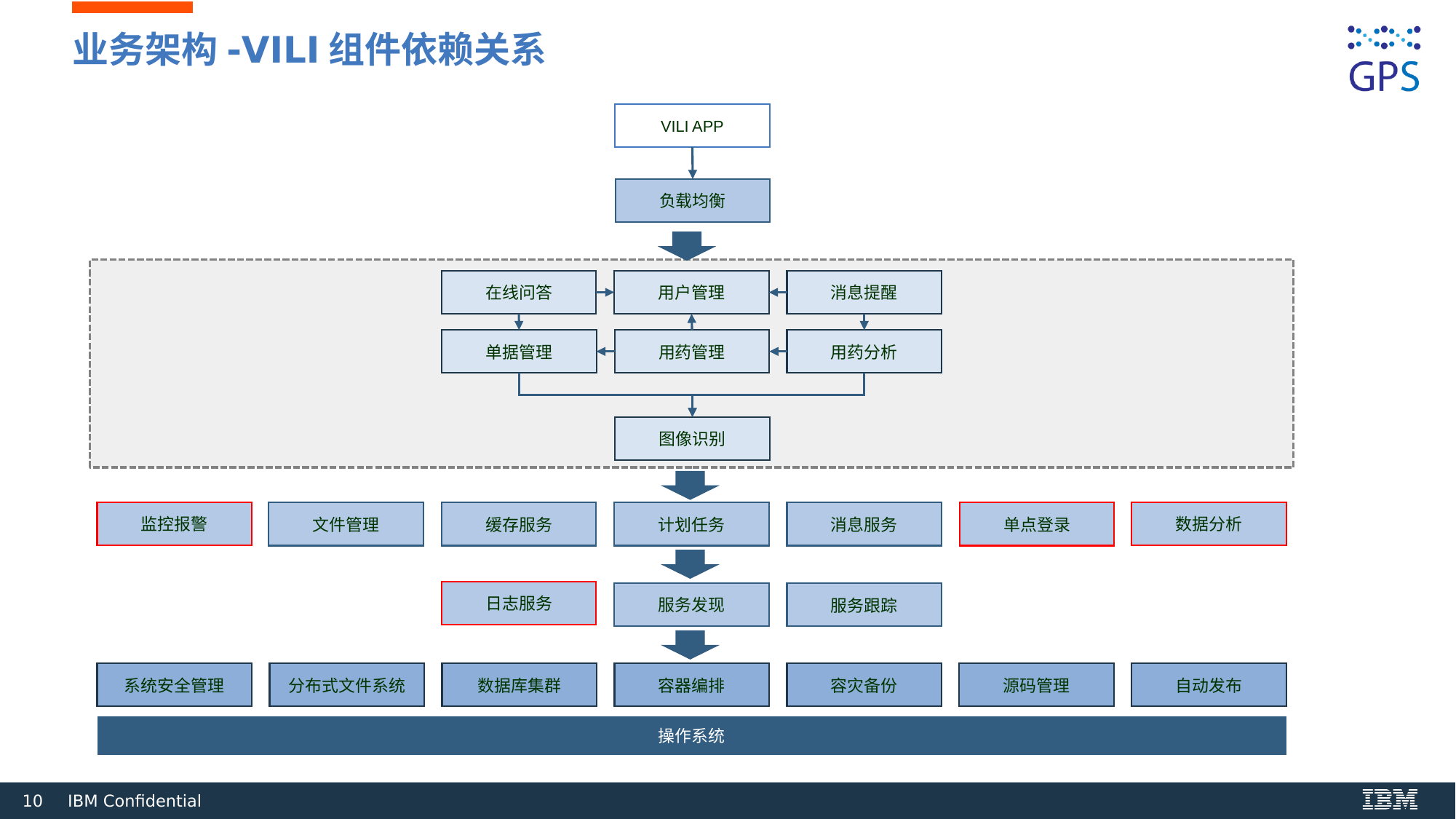

# 业务架构-VILI组件依赖关系
VILI APP
负载均衡

在线问答
用户管理
消息提醒
单据管理
用药管理
用药分析
图像识别

监控报警
数据分析
文件管理
缓存服务
计划任务
消息服务
单点登录

日志服务
服务发现
服务跟踪

系统安全管理
分布式文件系统
数据库集群
容器编排
容灾备份
源码管理
自动发布
操作系统